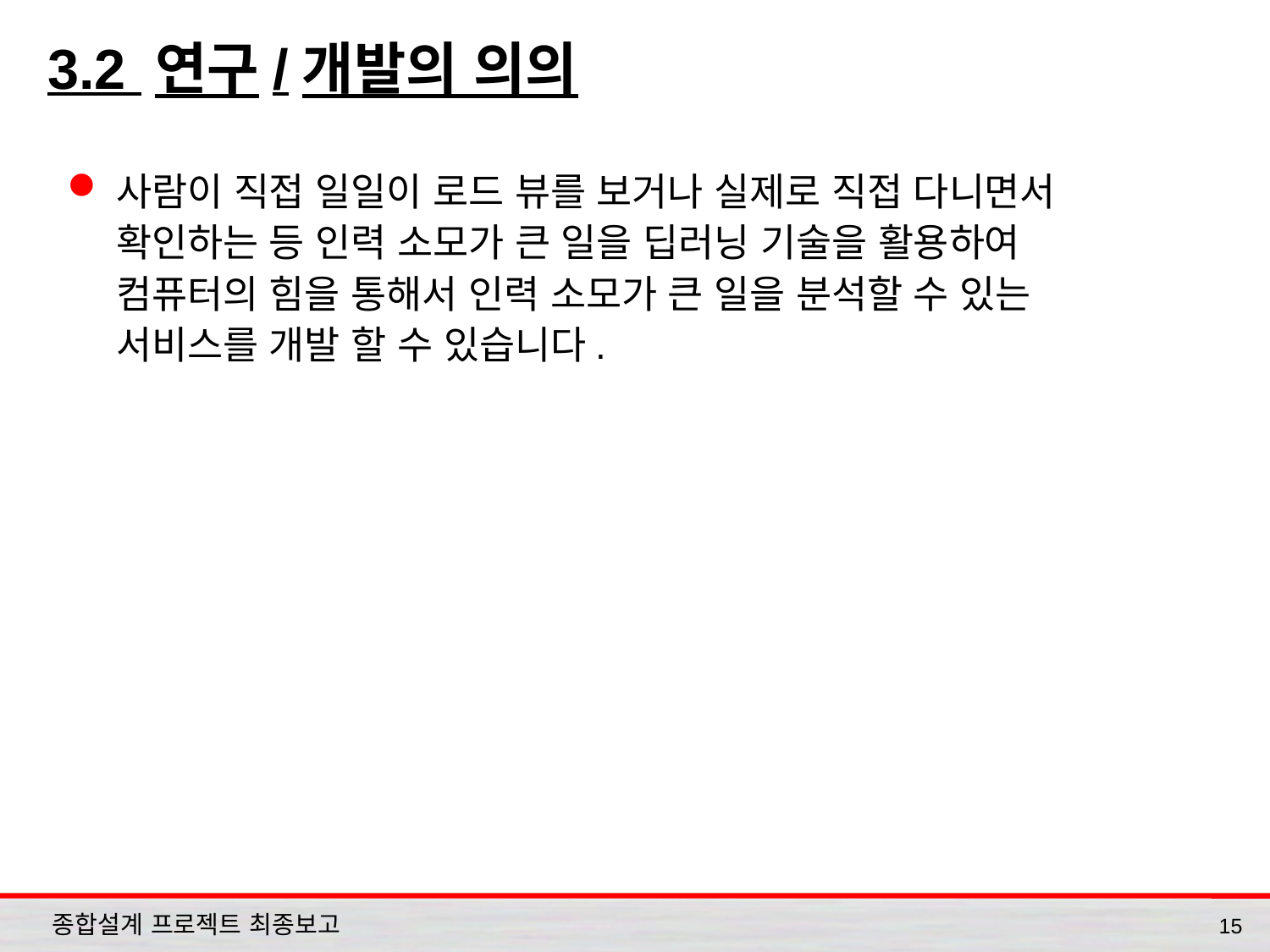

# 3.2 연구/개발의 의의
사람이 직접 일일이 로드 뷰를 보거나 실제로 직접 다니면서 확인하는 등 인력 소모가 큰 일을 딥러닝 기술을 활용하여
컴퓨터의 힘을 통해서 인력 소모가 큰 일을 분석할 수 있는
서비스를 개발 할 수 있습니다.